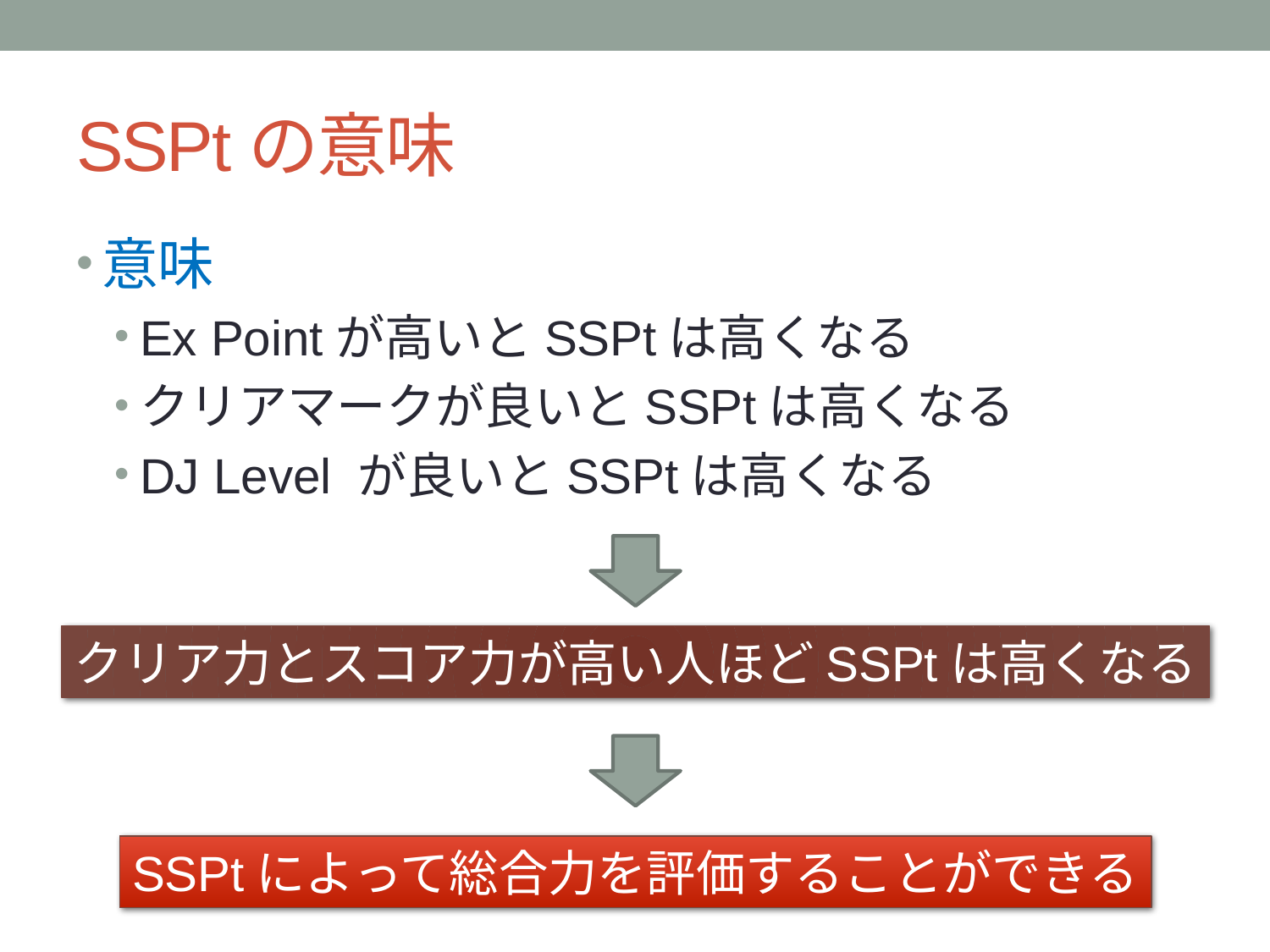

# SSPtの意味
意味
Ex Pointが高いとSSPtは高くなる
クリアマークが良いとSSPtは高くなる
DJ Level が良いとSSPtは高くなる

クリア力とスコア力が高い人ほどSSPtは高くなる

SSPtによって総合力を評価することができる